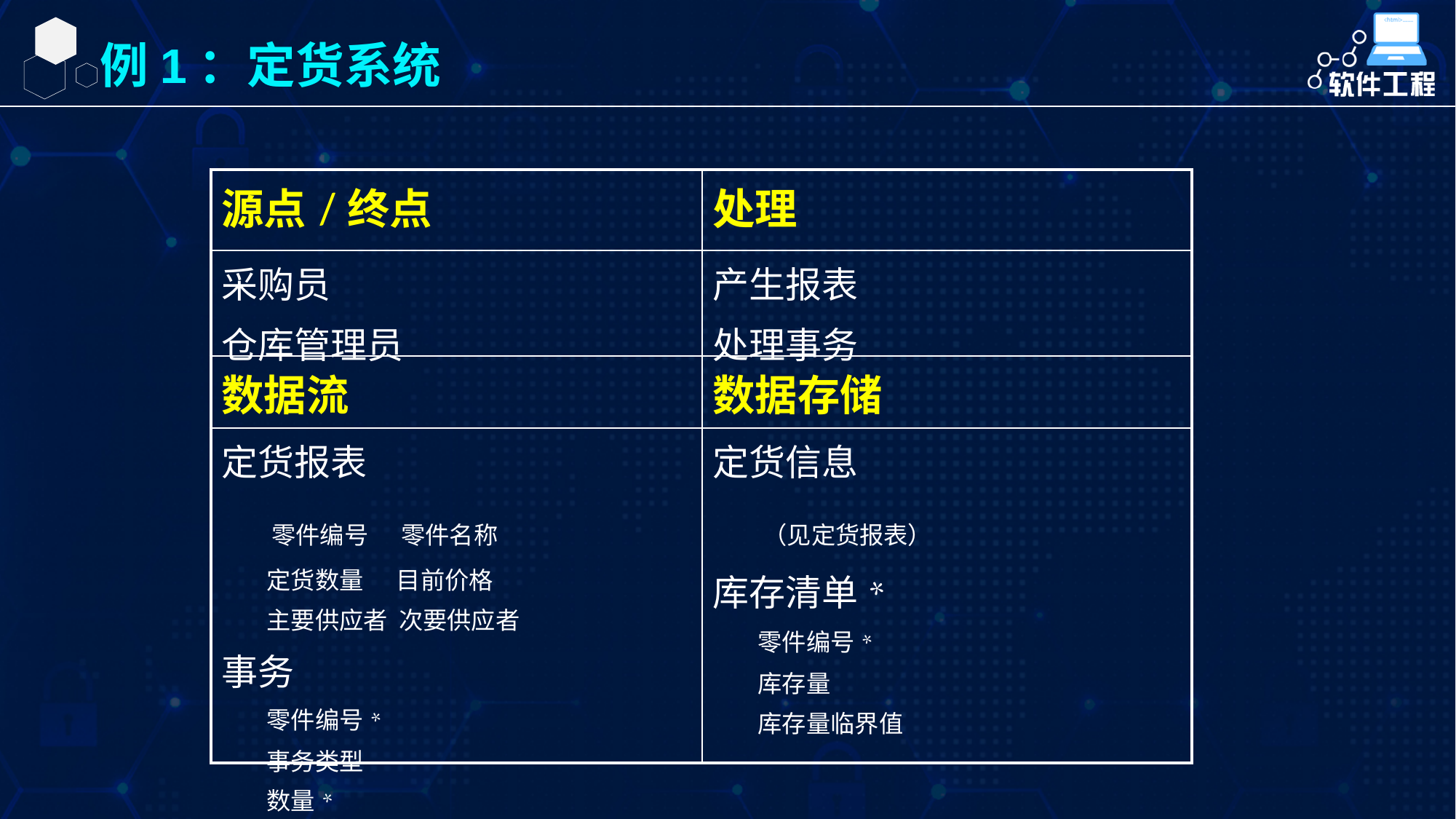

例1：定货系统

| 源点/终点 | 处理 |
| --- | --- |
| 采购员 仓库管理员 | 产生报表 处理事务 |
| 数据流 | 数据存储 |
| 定货报表 零件编号 零件名称 定货数量 目前价格 主要供应者 次要供应者 事务 零件编号\* 事务类型 数量\* | 定货信息 （见定货报表） 库存清单\* 零件编号\* 库存量 库存量临界值 |